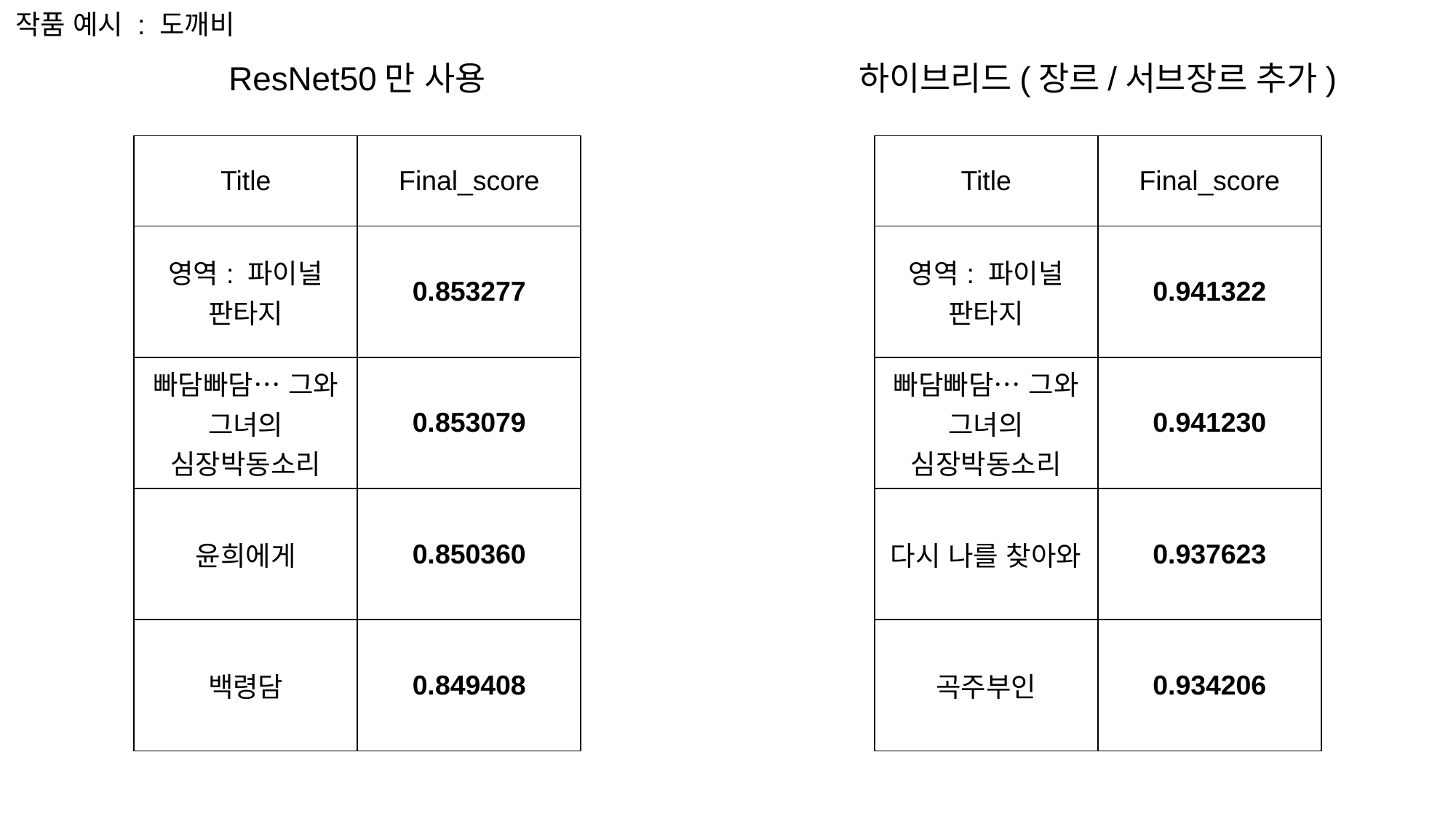

작품 예시 : 도깨비
하이브리드(장르/서브장르 추가)
ResNet50만 사용
| Title | Final\_score |
| --- | --- |
| 영역: 파이널 판타지 | 0.853277 |
| 빠담빠담… 그와 그녀의 심장박동소리 | 0.853079 |
| 윤희에게 | 0.850360 |
| 백령담 | 0.849408 |
| Title | Final\_score |
| --- | --- |
| 영역: 파이널 판타지 | 0.941322 |
| 빠담빠담… 그와 그녀의 심장박동소리 | 0.941230 |
| 다시 나를 찾아와 | 0.937623 |
| 곡주부인 | 0.934206 |